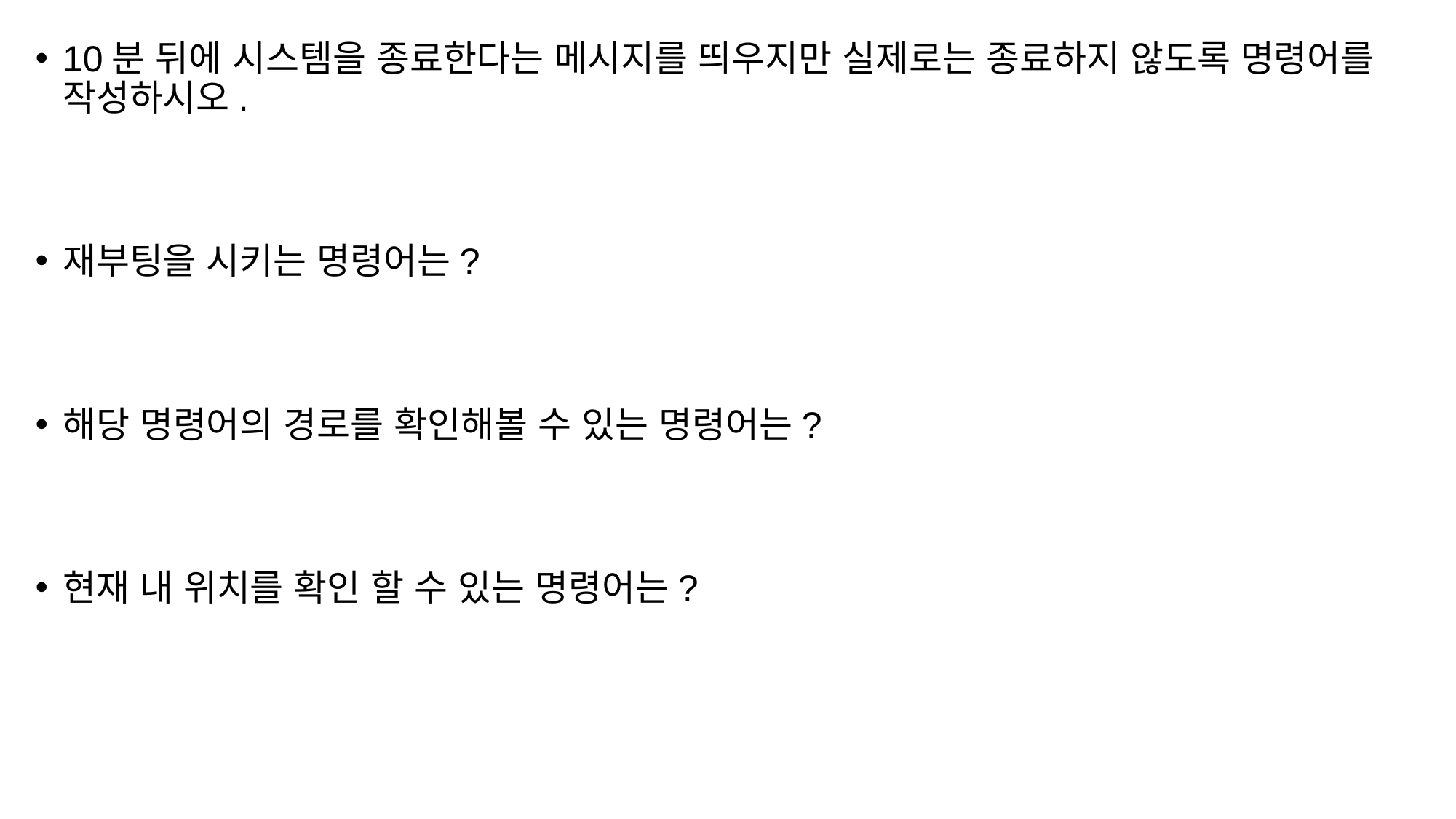

10분 뒤에 시스템을 종료한다는 메시지를 띄우지만 실제로는 종료하지 않도록 명령어를 작성하시오.

재부팅을 시키는 명령어는?

해당 명령어의 경로를 확인해볼 수 있는 명령어는?

현재 내 위치를 확인 할 수 있는 명령어는?